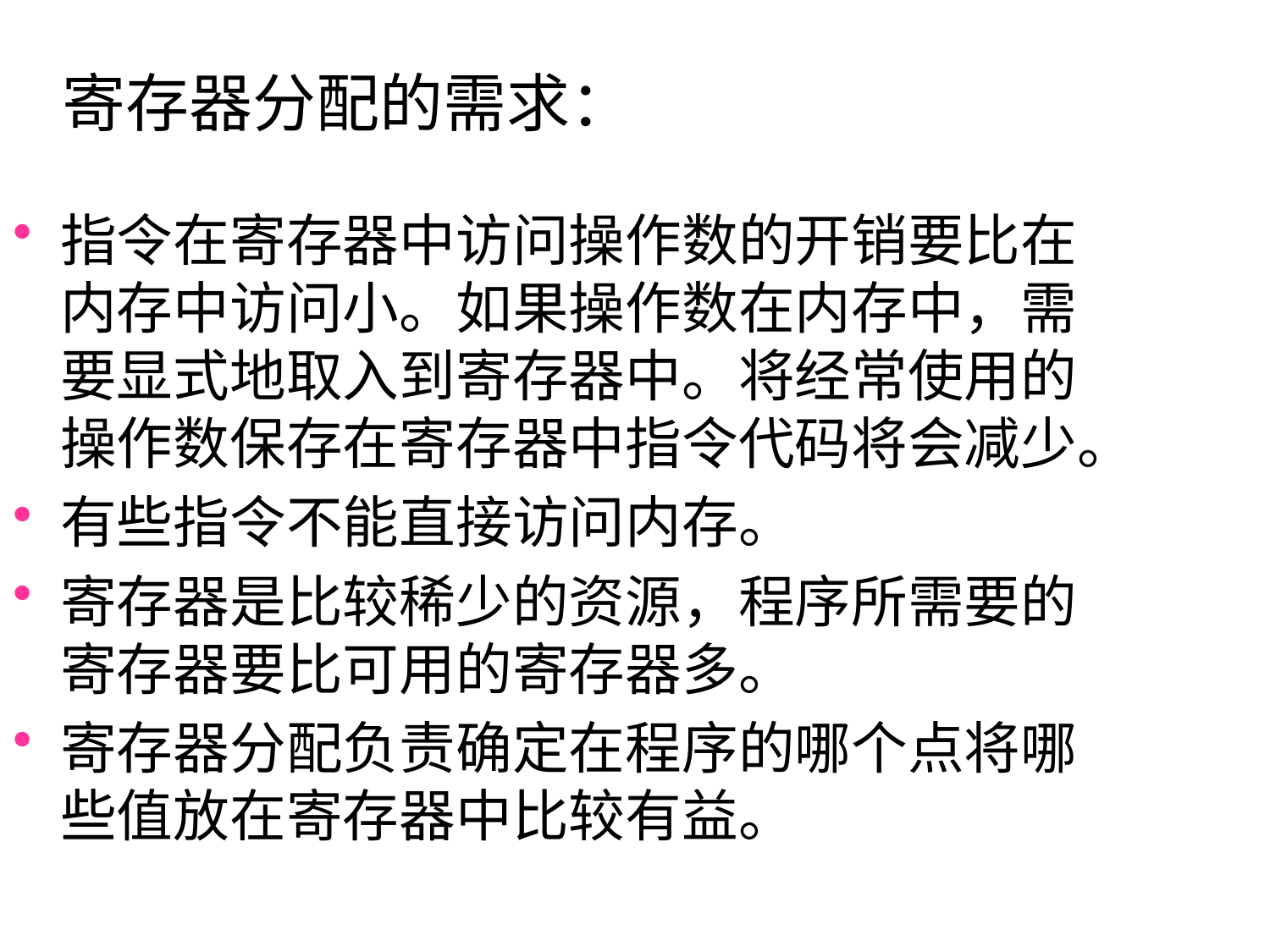

# 寄存器分配的需求：
指令在寄存器中访问操作数的开销要比在内存中访问小。如果操作数在内存中，需要显式地取入到寄存器中。将经常使用的操作数保存在寄存器中指令代码将会减少。
有些指令不能直接访问内存。
寄存器是比较稀少的资源，程序所需要的寄存器要比可用的寄存器多。
寄存器分配负责确定在程序的哪个点将哪些值放在寄存器中比较有益。